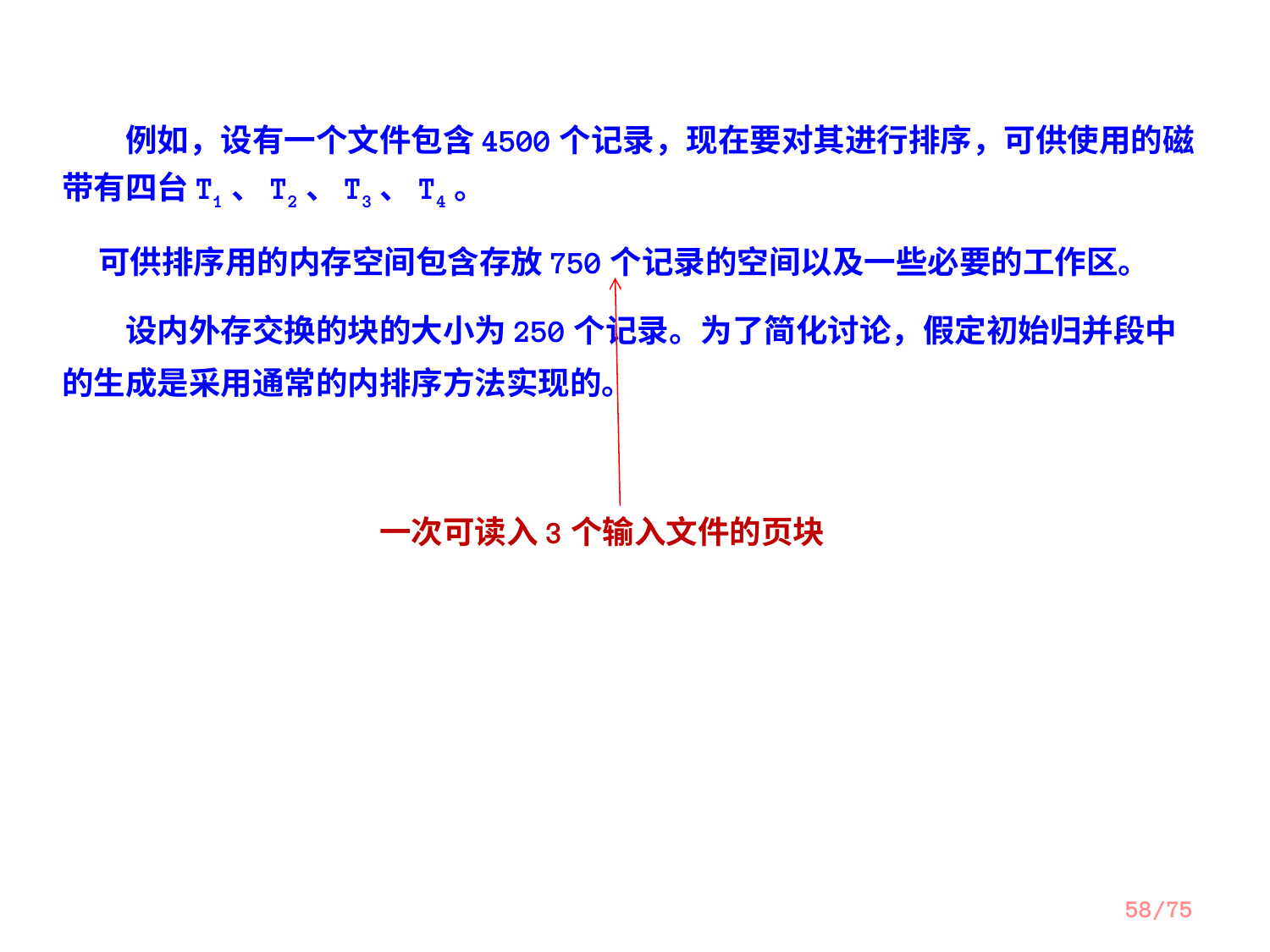

例如，设有一个文件包含4500个记录，现在要对其进行排序，可供使用的磁带有四台T1、T2、T3、T4。
    可供排序用的内存空间包含存放750个记录的空间以及一些必要的工作区。
　　设内外存交换的块的大小为250个记录。为了简化讨论，假定初始归并段中的生成是采用通常的内排序方法实现的。

一次可读入3个输入文件的页块
58/75